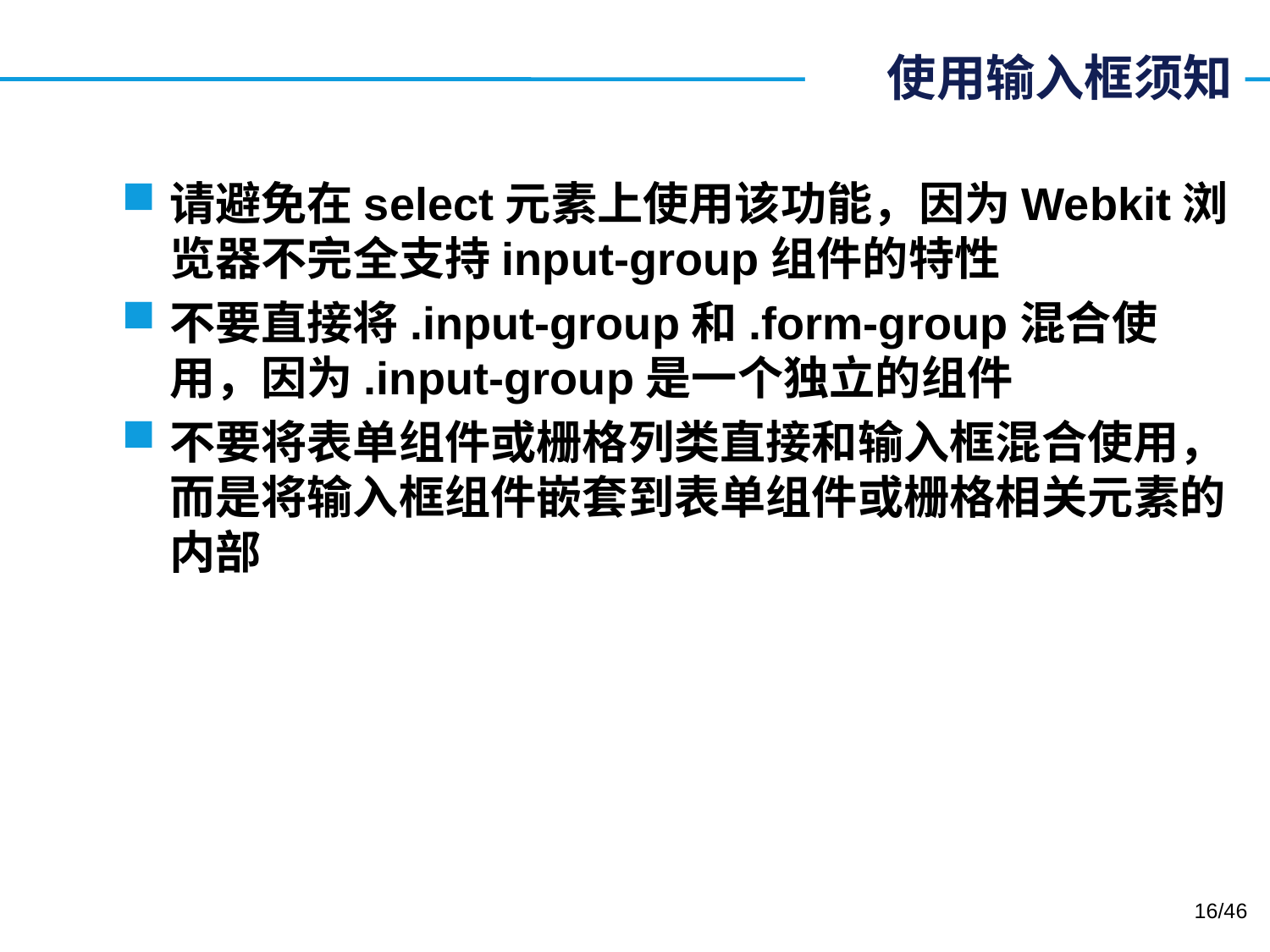

# 使用输入框须知
请避免在select元素上使用该功能，因为Webkit浏览器不完全支持input-group组件的特性
不要直接将.input-group和.form-group混合使用，因为.input-group是一个独立的组件
不要将表单组件或栅格列类直接和输入框混合使用，而是将输入框组件嵌套到表单组件或栅格相关元素的内部

16/46